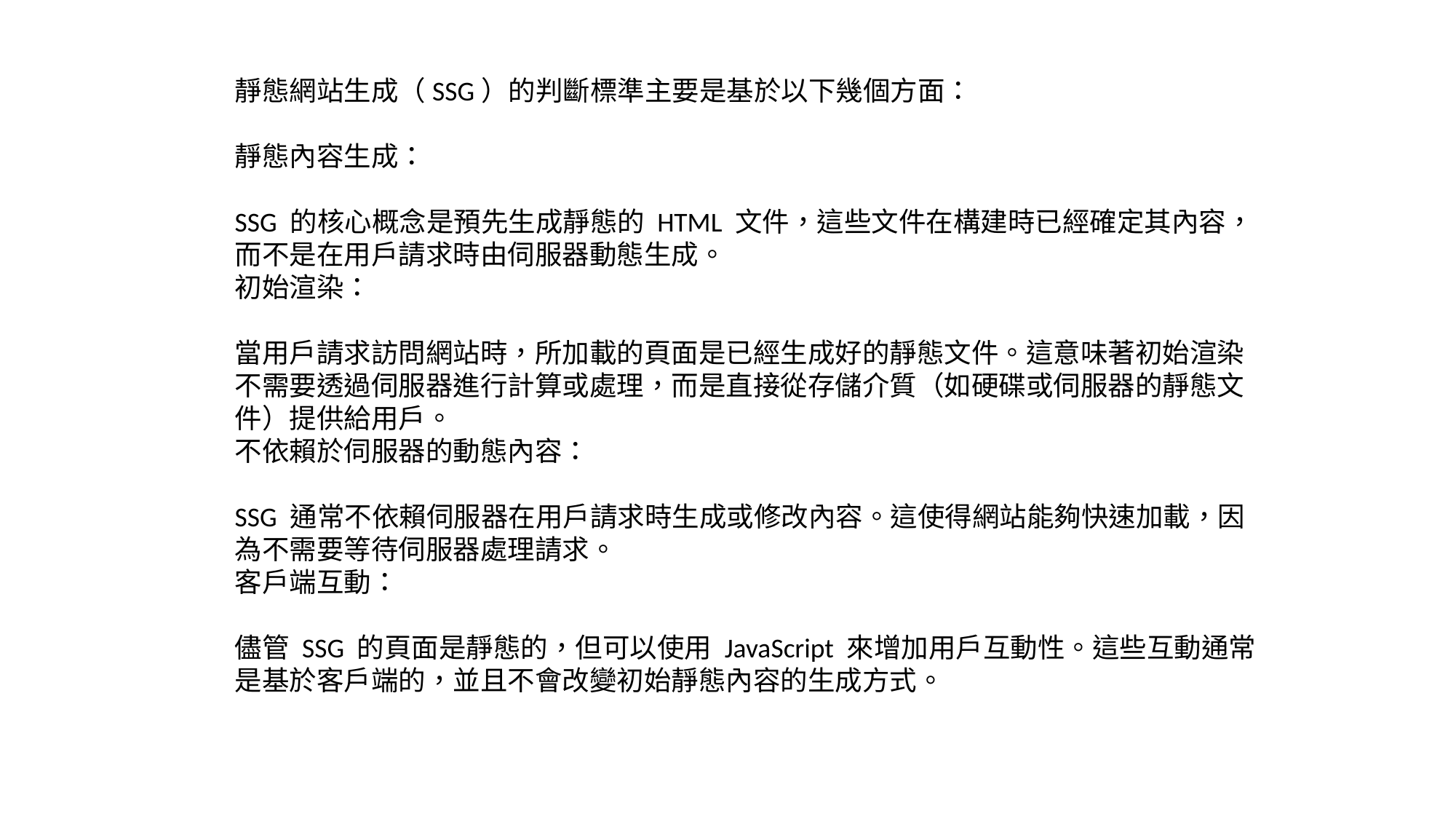

靜態網站生成（SSG）的判斷標準主要是基於以下幾個方面：

靜態內容生成：

SSG 的核心概念是預先生成靜態的 HTML 文件，這些文件在構建時已經確定其內容，而不是在用戶請求時由伺服器動態生成。
初始渲染：

當用戶請求訪問網站時，所加載的頁面是已經生成好的靜態文件。這意味著初始渲染不需要透過伺服器進行計算或處理，而是直接從存儲介質（如硬碟或伺服器的靜態文件）提供給用戶。
不依賴於伺服器的動態內容：

SSG 通常不依賴伺服器在用戶請求時生成或修改內容。這使得網站能夠快速加載，因為不需要等待伺服器處理請求。
客戶端互動：

儘管 SSG 的頁面是靜態的，但可以使用 JavaScript 來增加用戶互動性。這些互動通常是基於客戶端的，並且不會改變初始靜態內容的生成方式。